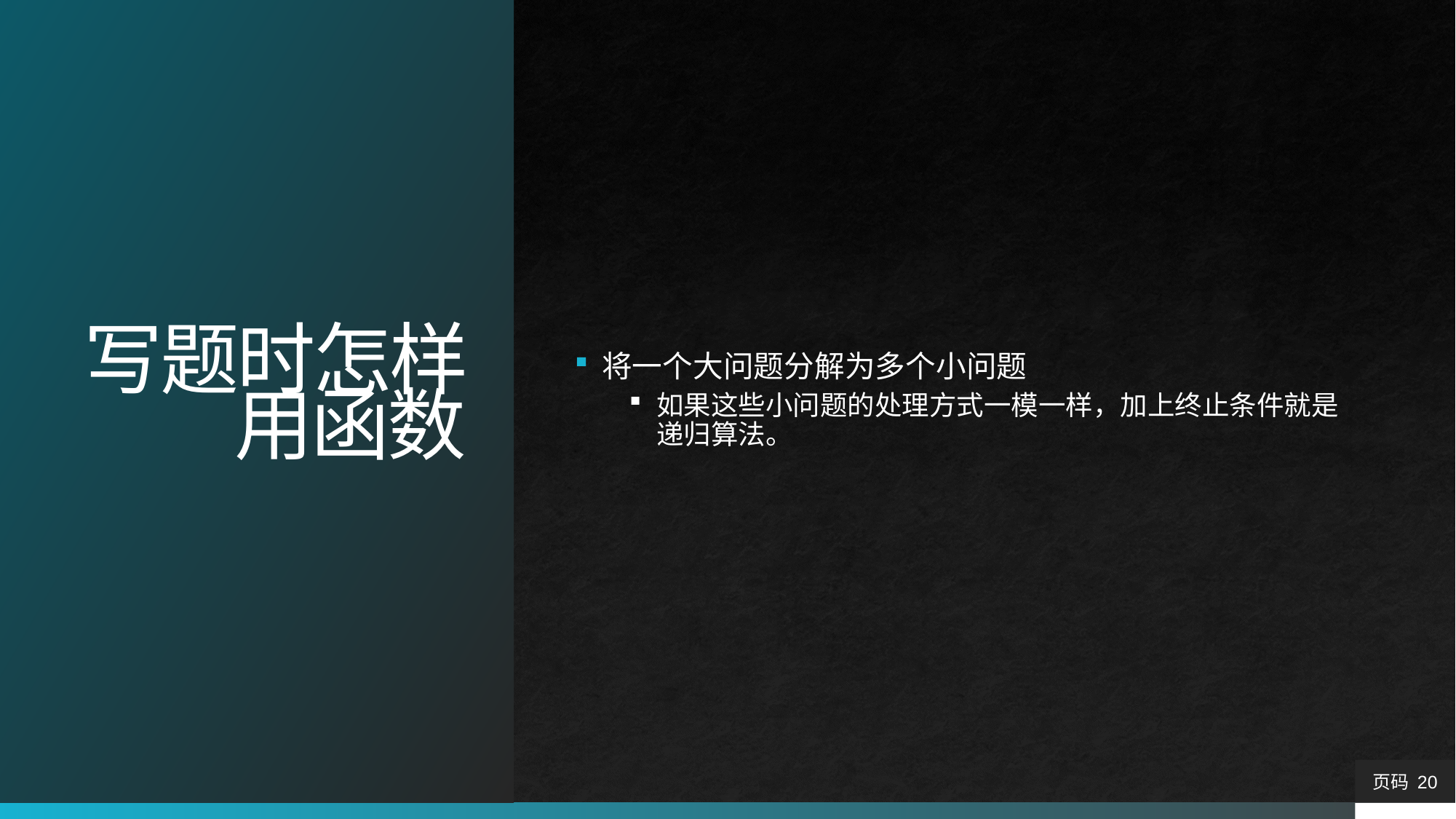

# 写题时怎样用函数
将一个大问题分解为多个小问题
如果这些小问题的处理方式一模一样，加上终止条件就是递归算法。
页码 20